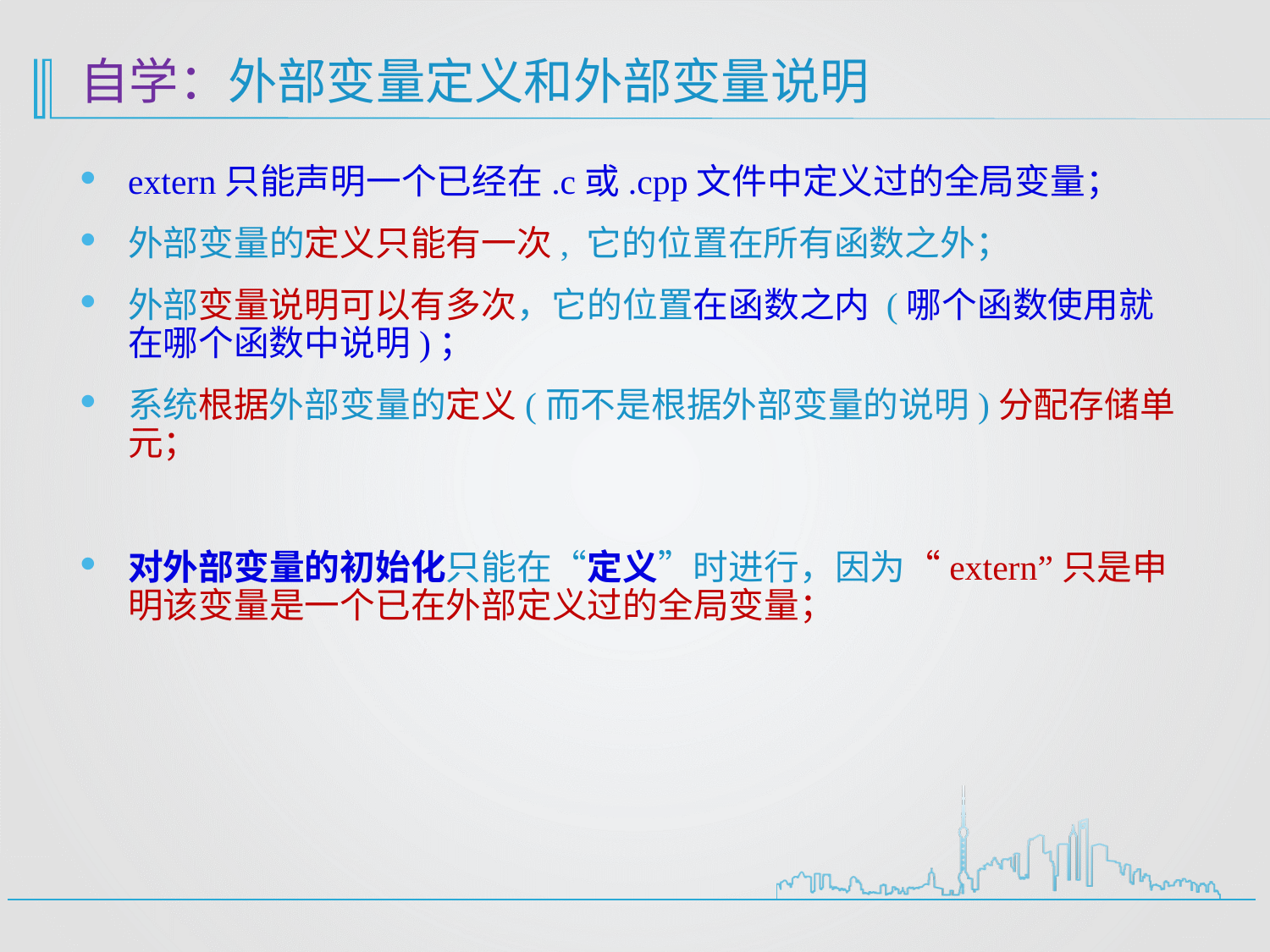

# 自学：外部变量定义和外部变量说明
extern只能声明一个已经在.c或.cpp文件中定义过的全局变量；
外部变量的定义只能有一次, 它的位置在所有函数之外；
外部变量说明可以有多次，它的位置在函数之内 (哪个函数使用就在哪个函数中说明)；
系统根据外部变量的定义(而不是根据外部变量的说明)分配存储单元；

对外部变量的初始化只能在“定义”时进行，因为“extern”只是申明该变量是一个已在外部定义过的全局变量；